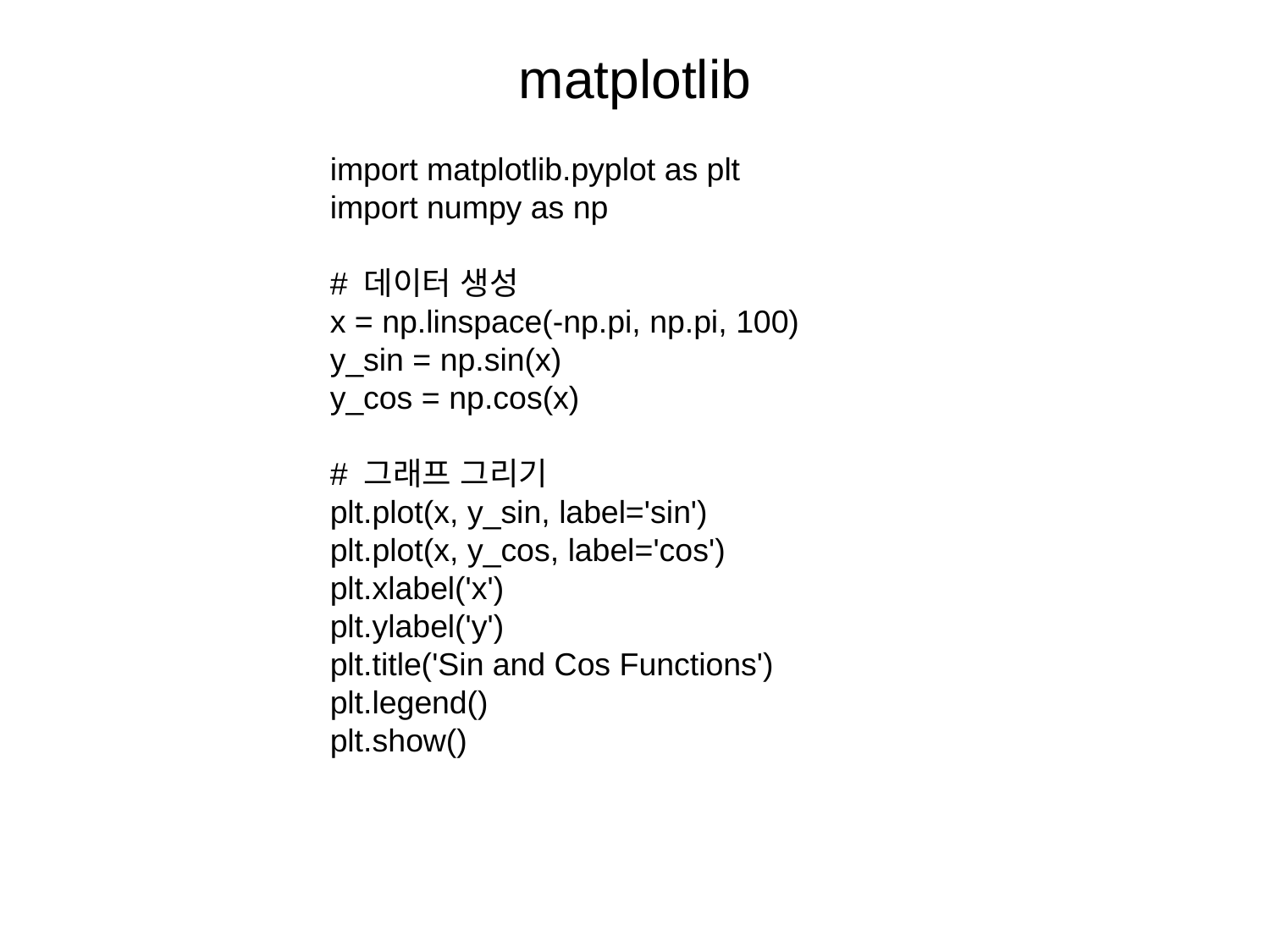

# matplotlib
import matplotlib.pyplot as plt
import numpy as np

# 데이터 생성
x = np.linspace(-np.pi, np.pi, 100)
y_sin = np.sin(x)
y_cos = np.cos(x)

# 그래프 그리기
plt.plot(x, y_sin, label='sin')
plt.plot(x, y_cos, label='cos')
plt.xlabel('x')
plt.ylabel('y')
plt.title('Sin and Cos Functions')
plt.legend()
plt.show()